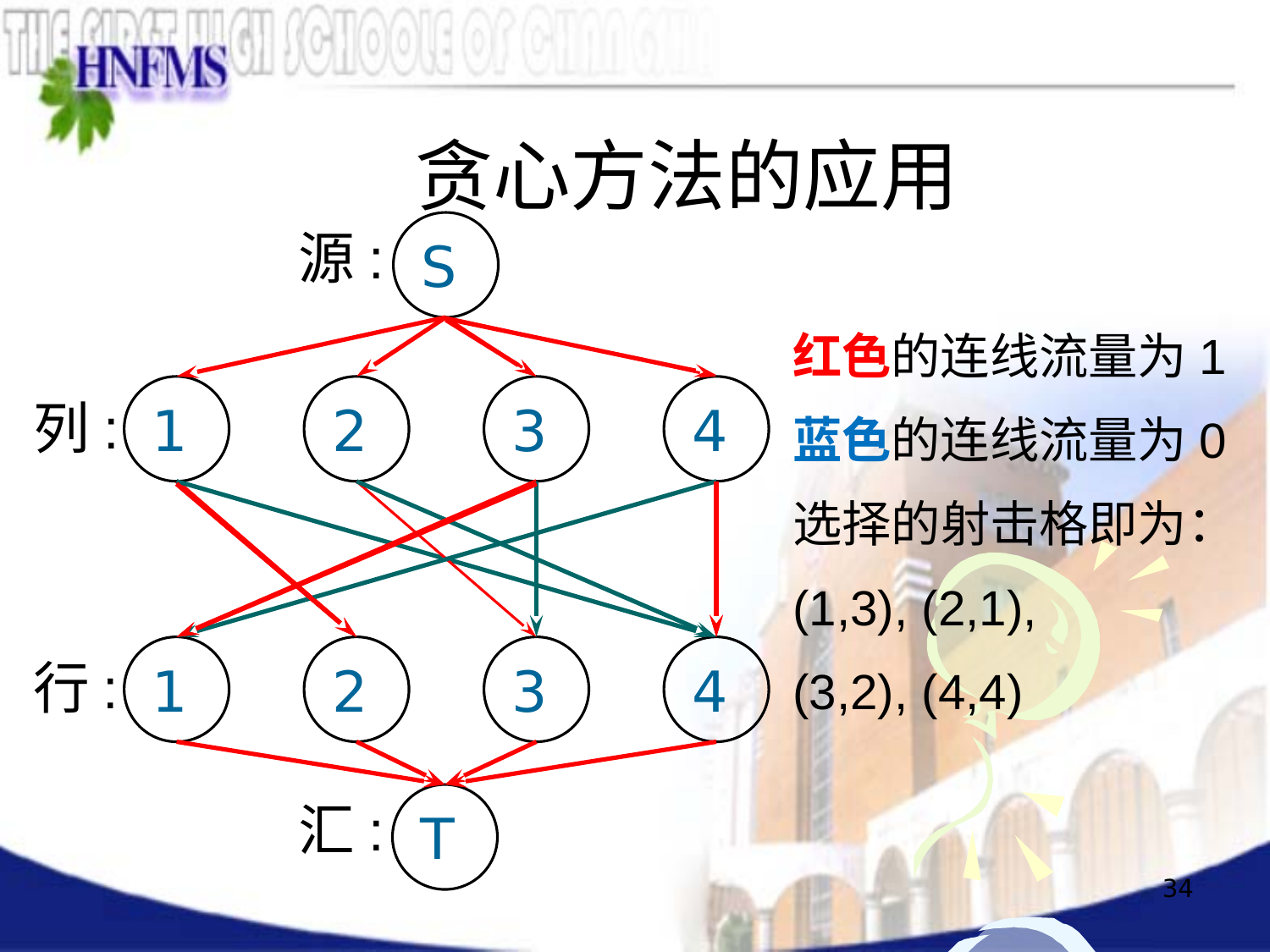

# 贪心方法的应用
S
源:
1
2
3
4
列:
1
2
3
4
行:
T
汇:
红色的连线流量为1
蓝色的连线流量为0
选择的射击格即为：
(1,3), (2,1),
(3,2), (4,4)
34